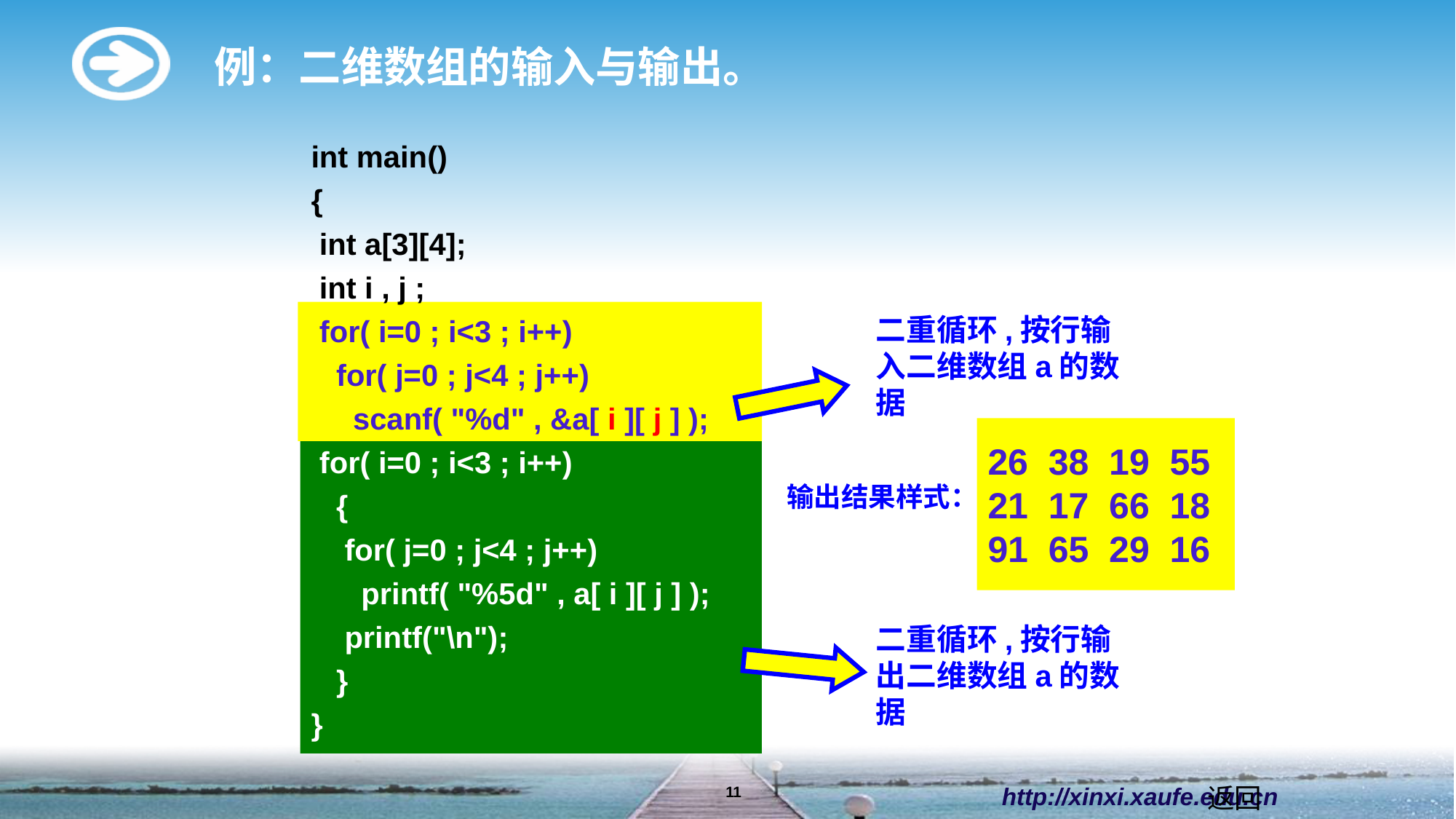

例：二维数组的输入与输出。
int main()
{
 int a[3][4];
 int i , j ;
 for( i=0 ; i<3 ; i++)
   for( j=0 ; j<4 ; j++)
     scanf( "%d" , &a[ i ][ j ] );
 for( i=0 ; i<3 ; i++)
   {
    for( j=0 ; j<4 ; j++)
      printf( "%5d" , a[ i ][ j ] );
    printf("\n");
   }
}

二重循环,按行输入二维数组a的数据

26  38  19  55
21  17  66  18
91  65  29  16

输出结果样式：
二重循环,按行输出二维数组a的数据

http://xinxi.xaufe.edu.cn
返回
11